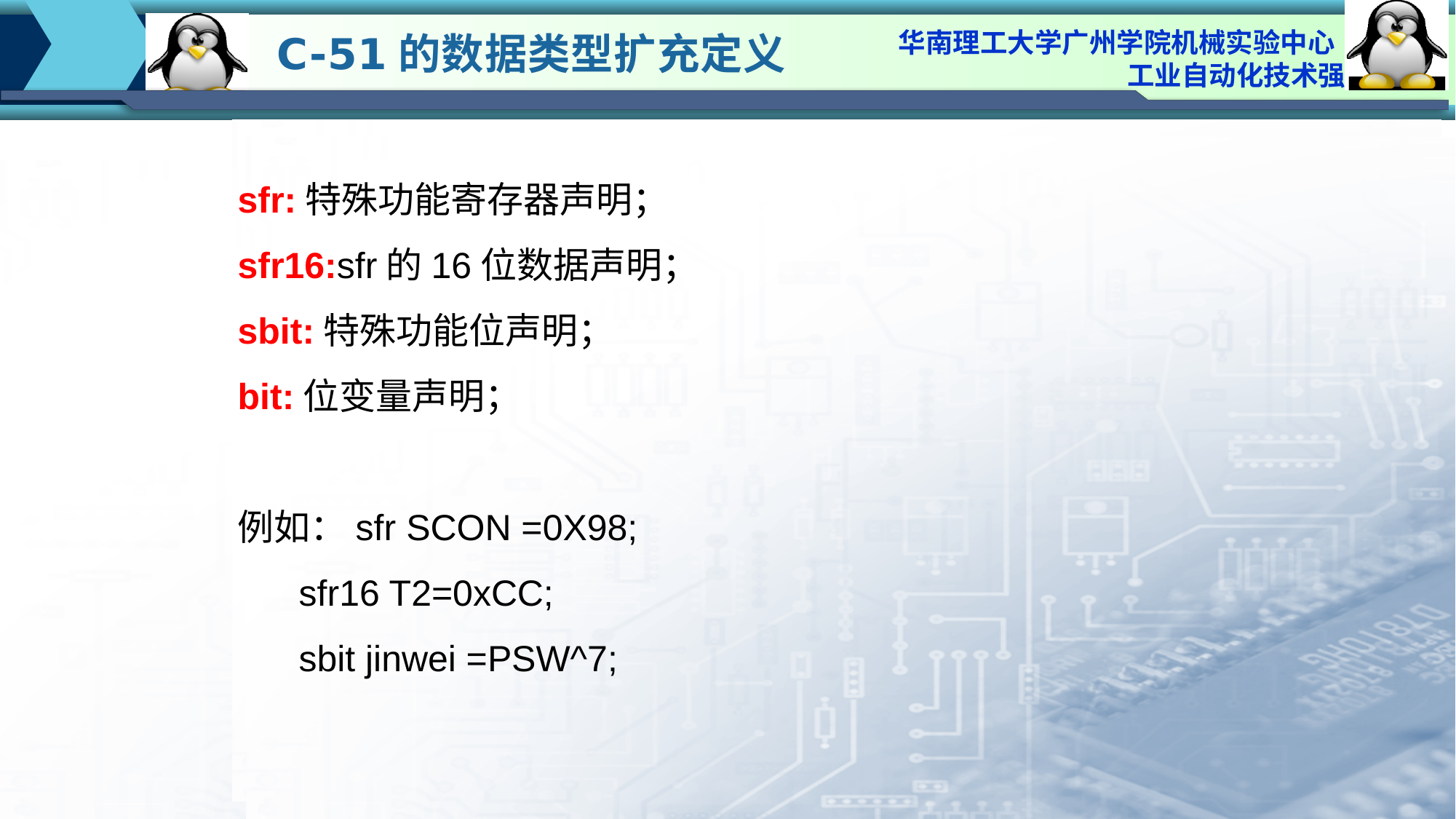

C-51的数据类型扩充定义
sfr:特殊功能寄存器声明；
sfr16:sfr的16位数据声明；
sbit:特殊功能位声明；
bit:位变量声明；

例如：sfr SCON =0X98;
      sfr16 T2=0xCC;
      sbit jinwei =PSW^7;